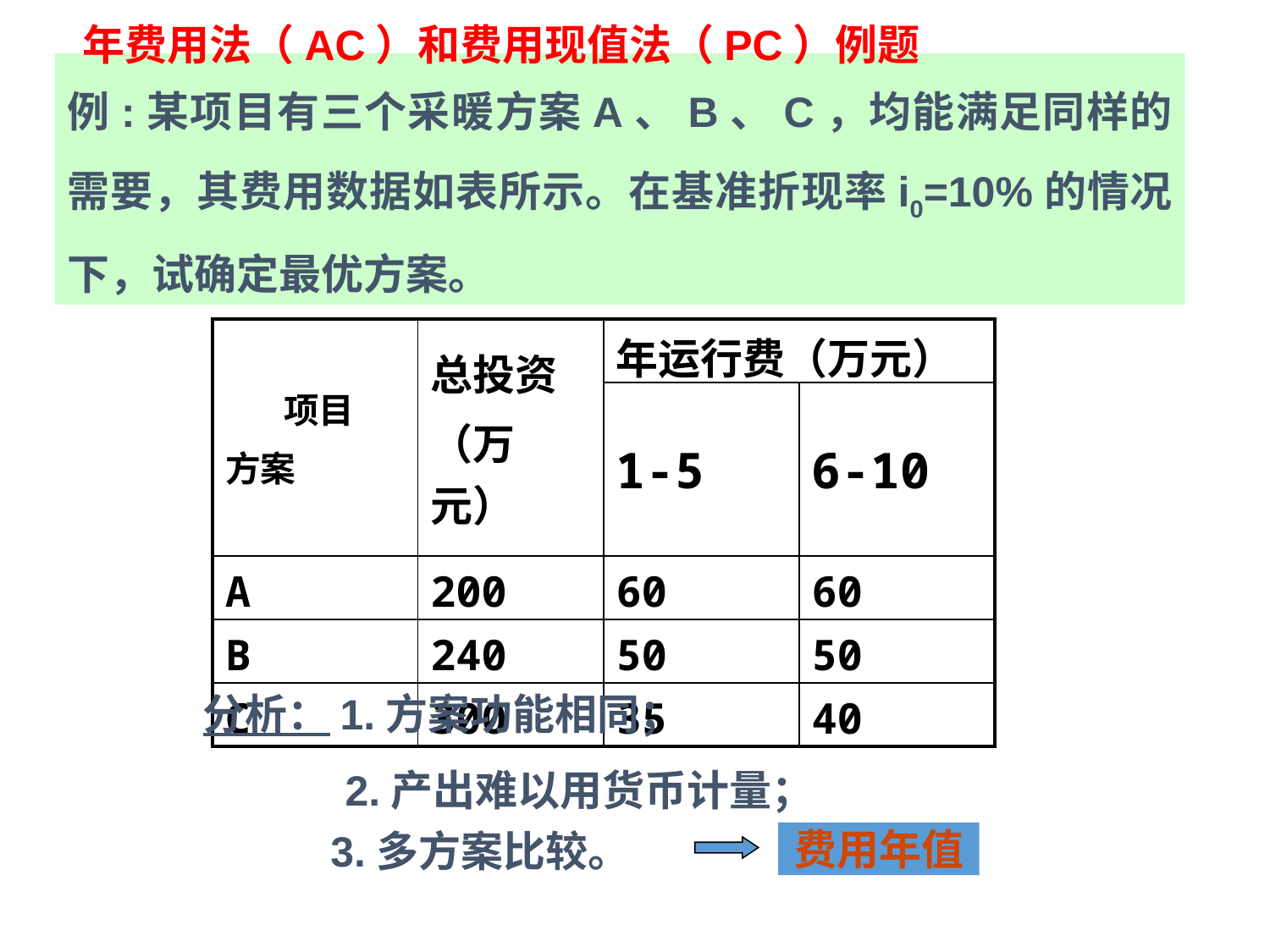

年费用法（AC）和费用现值法（PC）例题

例:某项目有三个采暖方案A、B、C，均能满足同样的需要，其费用数据如表所示。在基准折现率i0=10%的情况下，试确定最优方案。
| 项目 方案 | 总投资 （万元） | 年运行费（万元） |  |
| --- | --- | --- | --- |
|  |  | 1-5 | 6-10 |
| A | 200 | 60 | 60 |
| B | 240 | 50 | 50 |
| C | 300 | 35 | 40 |
分析：1.方案功能相同；
            2.产出难以用货币计量；
3.多方案比较。
费用年值